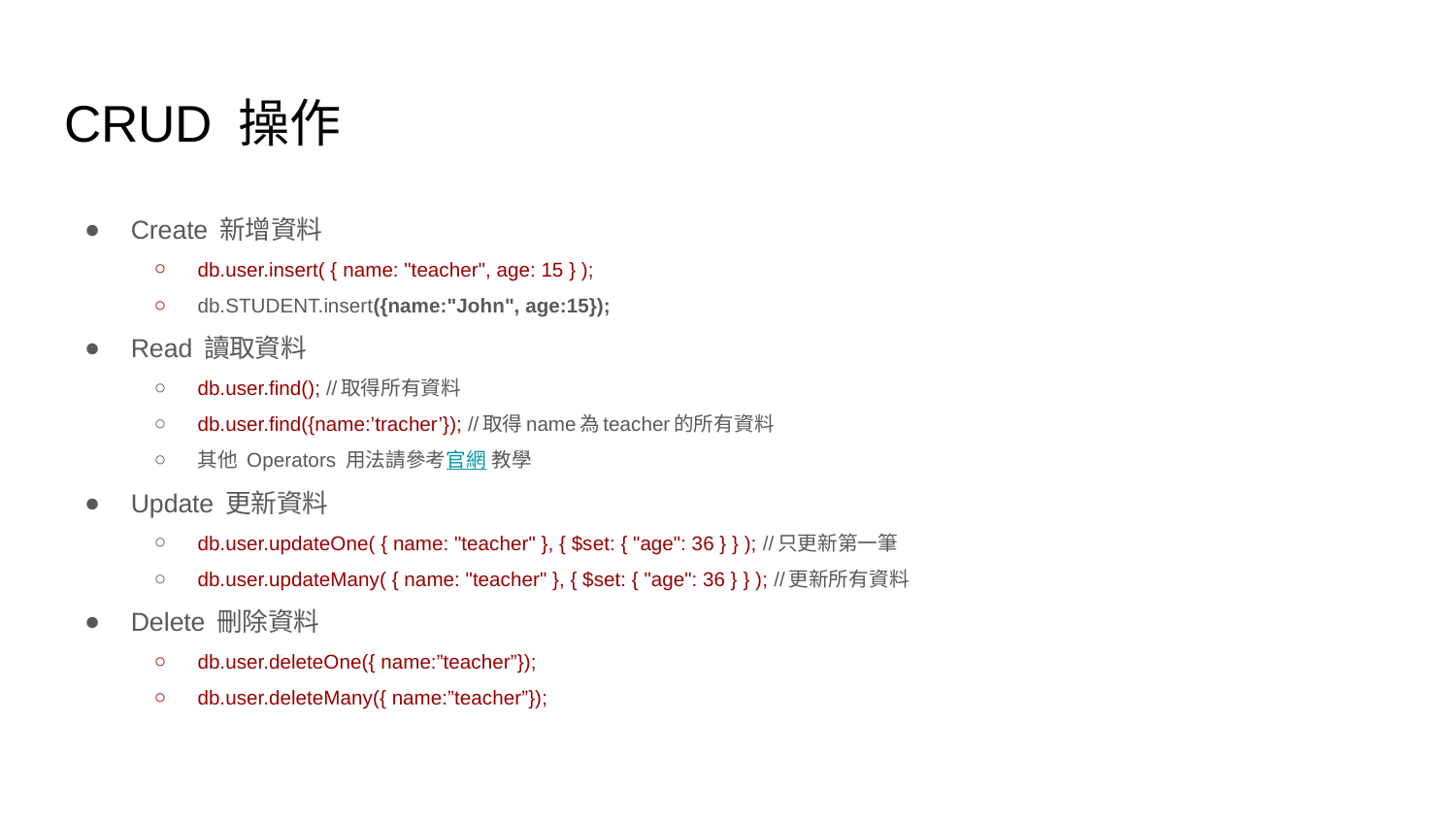

# CRUD 操作
Create 新增資料
db.user.insert( { name: "teacher", age: 15 } );
db.STUDENT.insert({name:"John", age:15});
Read 讀取資料
db.user.find(); //取得所有資料
db.user.find({name:’tracher’}); //取得name為teacher的所有資料
其他 Operators 用法請參考官網 教學
Update 更新資料
db.user.updateOne( { name: "teacher" }, { $set: { "age": 36 } } ); //只更新第一筆
db.user.updateMany( { name: "teacher" }, { $set: { "age": 36 } } ); //更新所有資料
Delete 刪除資料
db.user.deleteOne({ name:”teacher”});
db.user.deleteMany({ name:”teacher”});